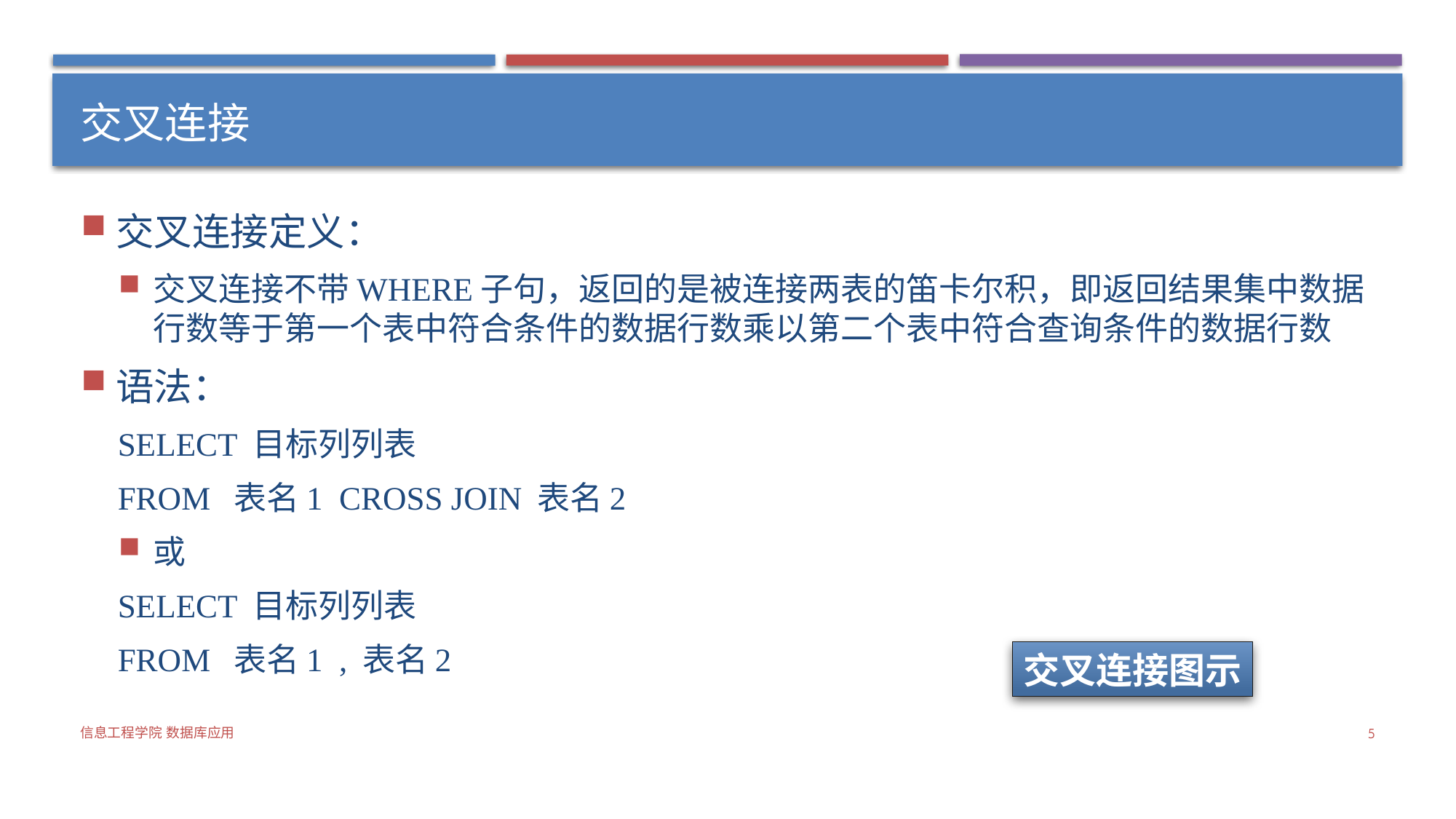

# 交叉连接
交叉连接定义：
交叉连接不带WHERE子句，返回的是被连接两表的笛卡尔积，即返回结果集中数据行数等于第一个表中符合条件的数据行数乘以第二个表中符合查询条件的数据行数
语法：
SELECT 目标列列表
FROM  表名1  CROSS JOIN 表名2
或
SELECT 目标列列表
FROM  表名1  , 表名2
交叉连接图示
信息工程学院 数据库应用
5